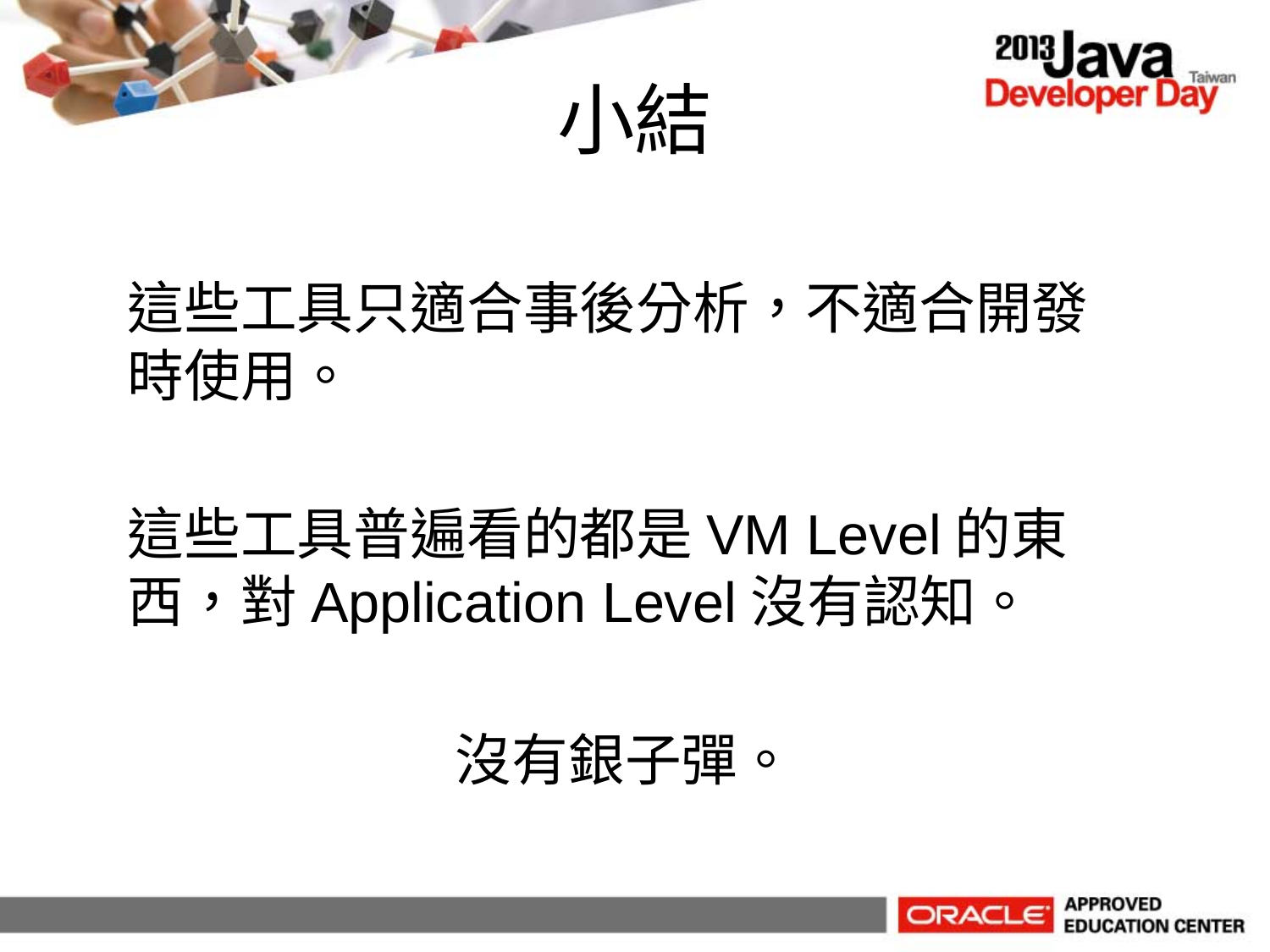

# 小結
這些工具只適合事後分析，不適合開發時使用。

這些工具普遍看的都是VM Level的東西，對Application Level沒有認知。

沒有銀子彈。